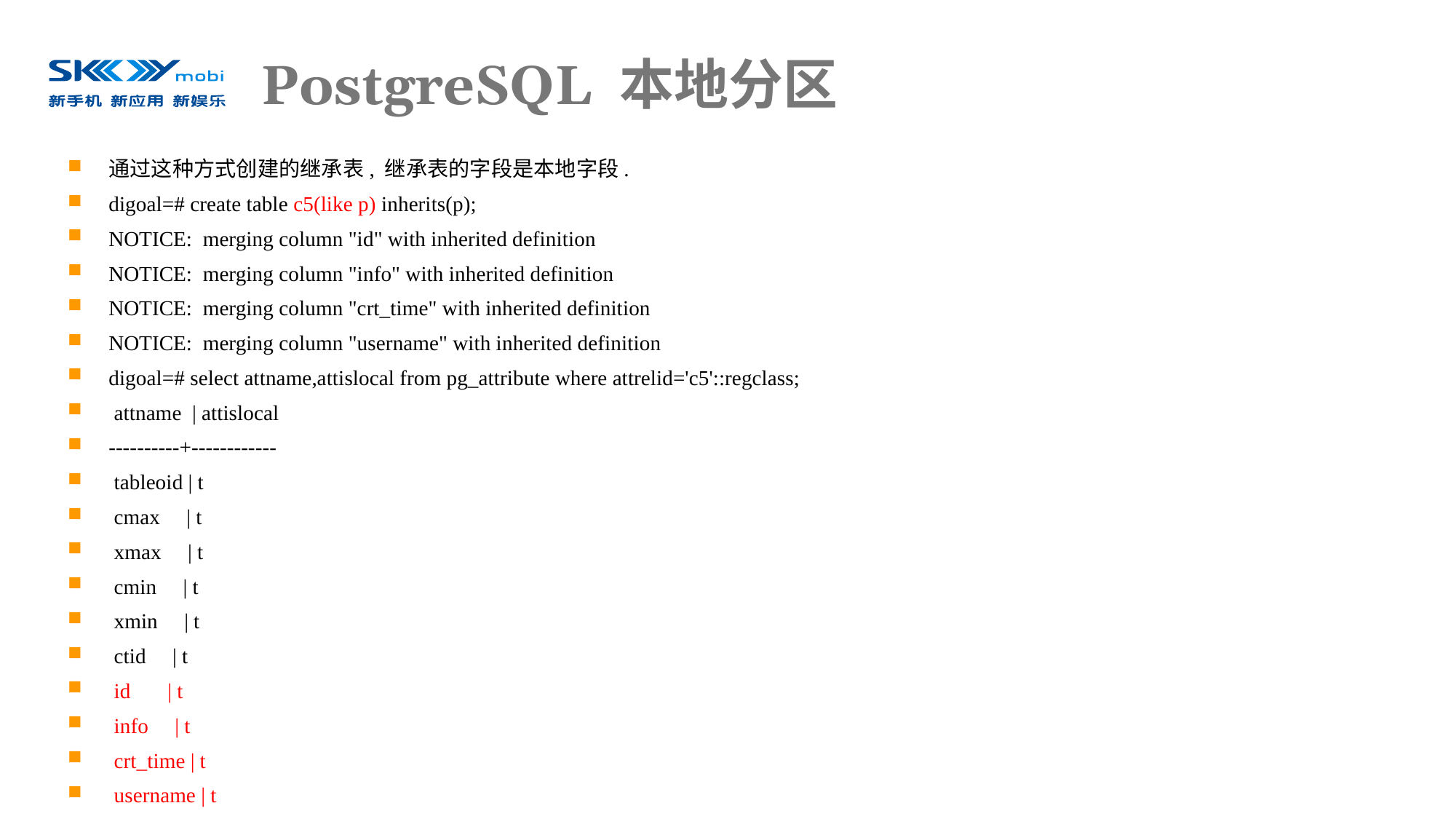

# PostgreSQL 本地分区
通过这种方式创建的继承表, 继承表的字段是本地字段.
digoal=# create table c5(like p) inherits(p);
NOTICE:  merging column "id" with inherited definition
NOTICE:  merging column "info" with inherited definition
NOTICE:  merging column "crt_time" with inherited definition
NOTICE:  merging column "username" with inherited definition
digoal=# select attname,attislocal from pg_attribute where attrelid='c5'::regclass;
 attname  | attislocal
----------+------------
 tableoid | t
 cmax     | t
 xmax     | t
 cmin     | t
 xmin     | t
 ctid     | t
 id       | t
 info     | t
 crt_time | t
 username | t